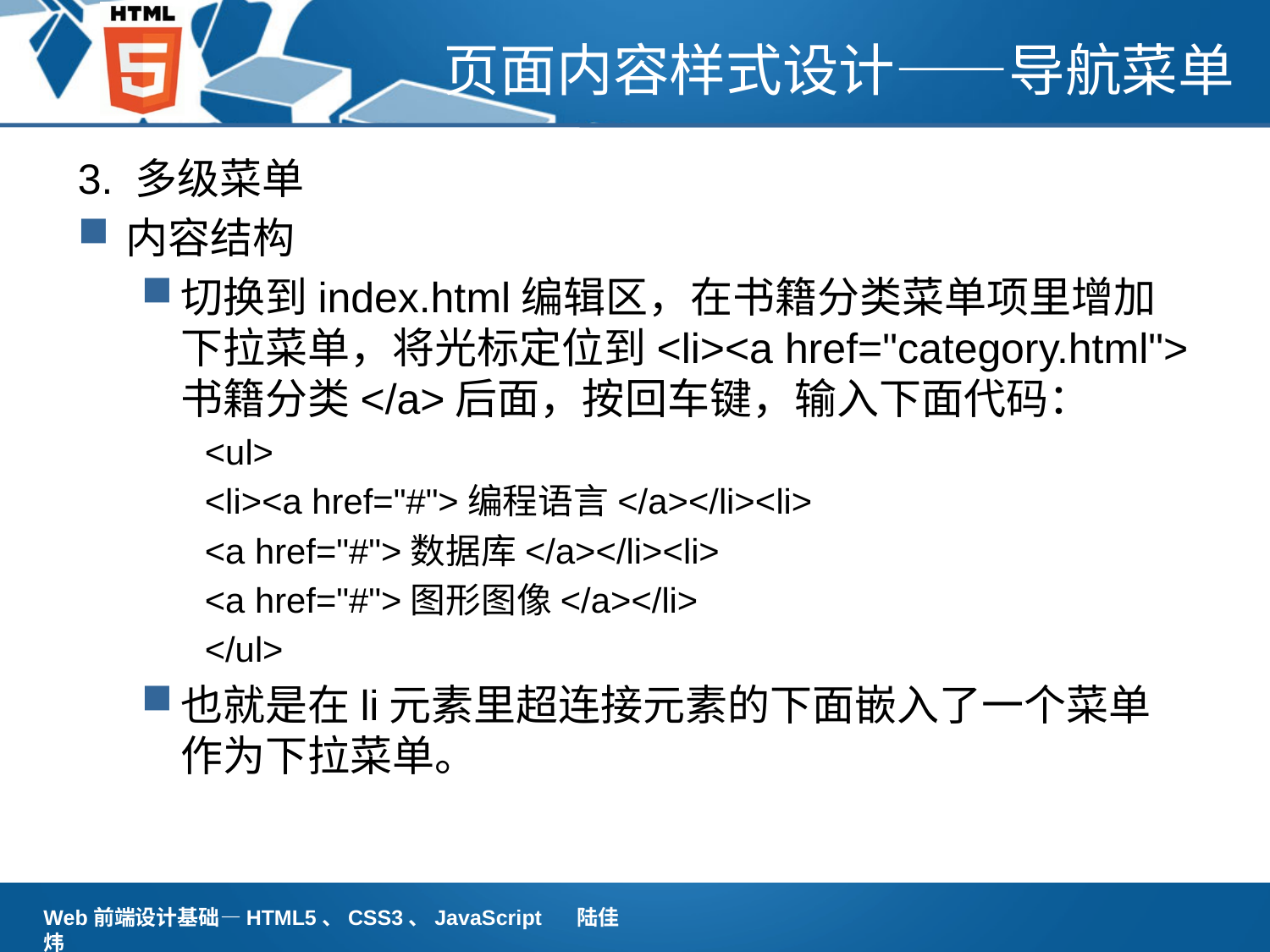

# 页面内容样式设计——导航菜单
3. 多级菜单
内容结构
切换到index.html编辑区，在书籍分类菜单项里增加下拉菜单，将光标定位到<li><a href="category.html">书籍分类</a>后面，按回车键，输入下面代码：
<ul>
<li><a href="#">编程语言</a></li><li>
<a href="#">数据库</a></li><li>
<a href="#">图形图像</a></li>
</ul>
也就是在li元素里超连接元素的下面嵌入了一个菜单作为下拉菜单。